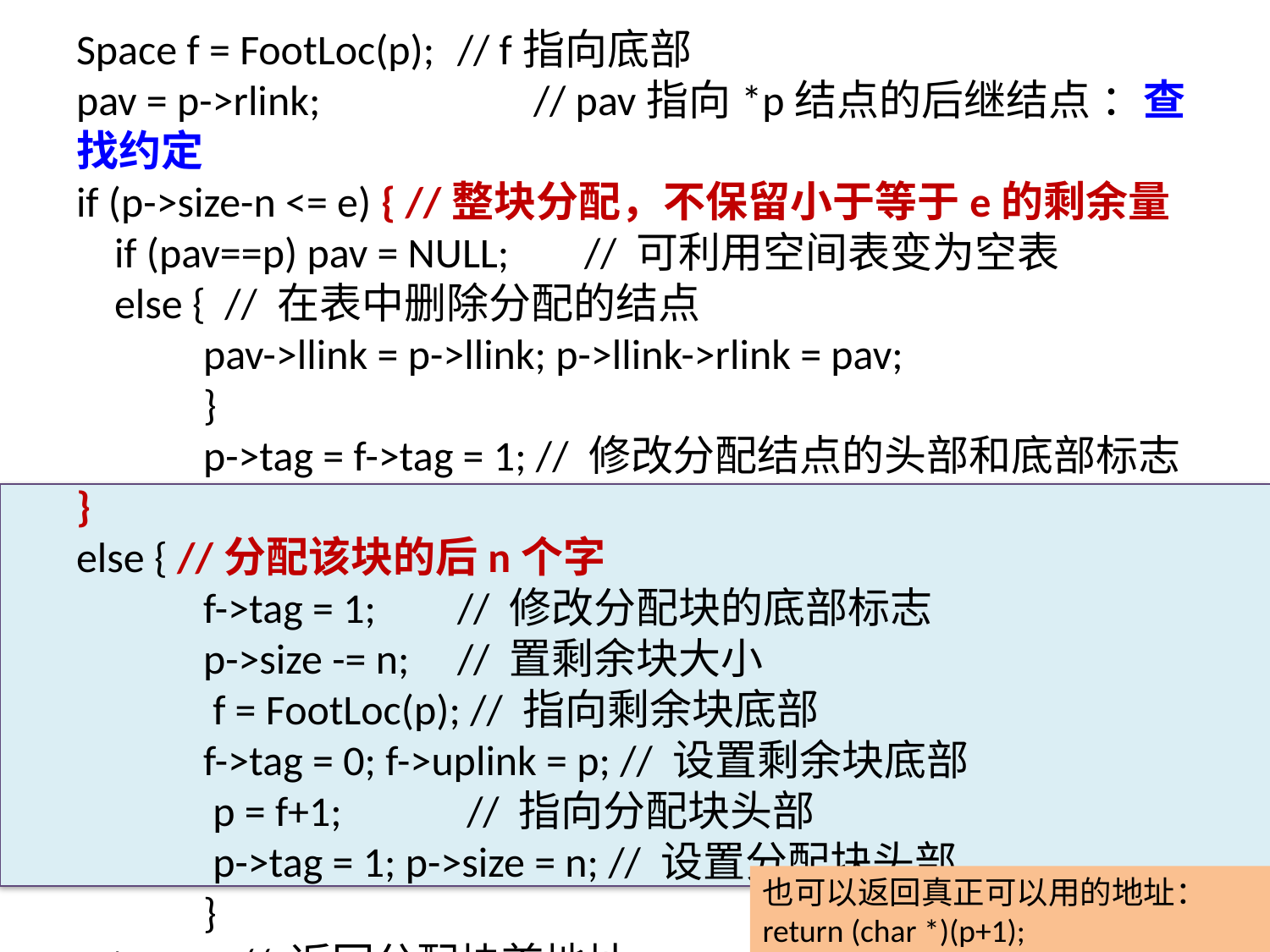

Space f = FootLoc(p); 	// f指向底部
pav = p->rlink; 	        // pav指向*p结点的后继结点 ：查找约定
if (p->size-n <= e) { //整块分配，不保留小于等于e的剩余量
    if (pav==p) pav = NULL; 	// 可利用空间表变为空表
    else {  // 在表中删除分配的结点
       	pav->llink = p->llink; p->llink->rlink = pav;
	}
	p->tag = f->tag = 1; // 修改分配结点的头部和底部标志
}
else { //分配该块的后n个字
	f->tag = 1; 	// 修改分配块的底部标志
	p->size -= n; 	// 置剩余块大小
	 f = FootLoc(p); // 指向剩余块底部
	f->tag = 0; f->uplink = p; // 设置剩余块底部
	 p = f+1;	 // 指向分配块头部
	 p->tag = 1; p->size = n; // 设置分配块头部
	}
return p; // 返回分配块首地址

也可以返回真正可以用的地址：
return (char *)(p+1);